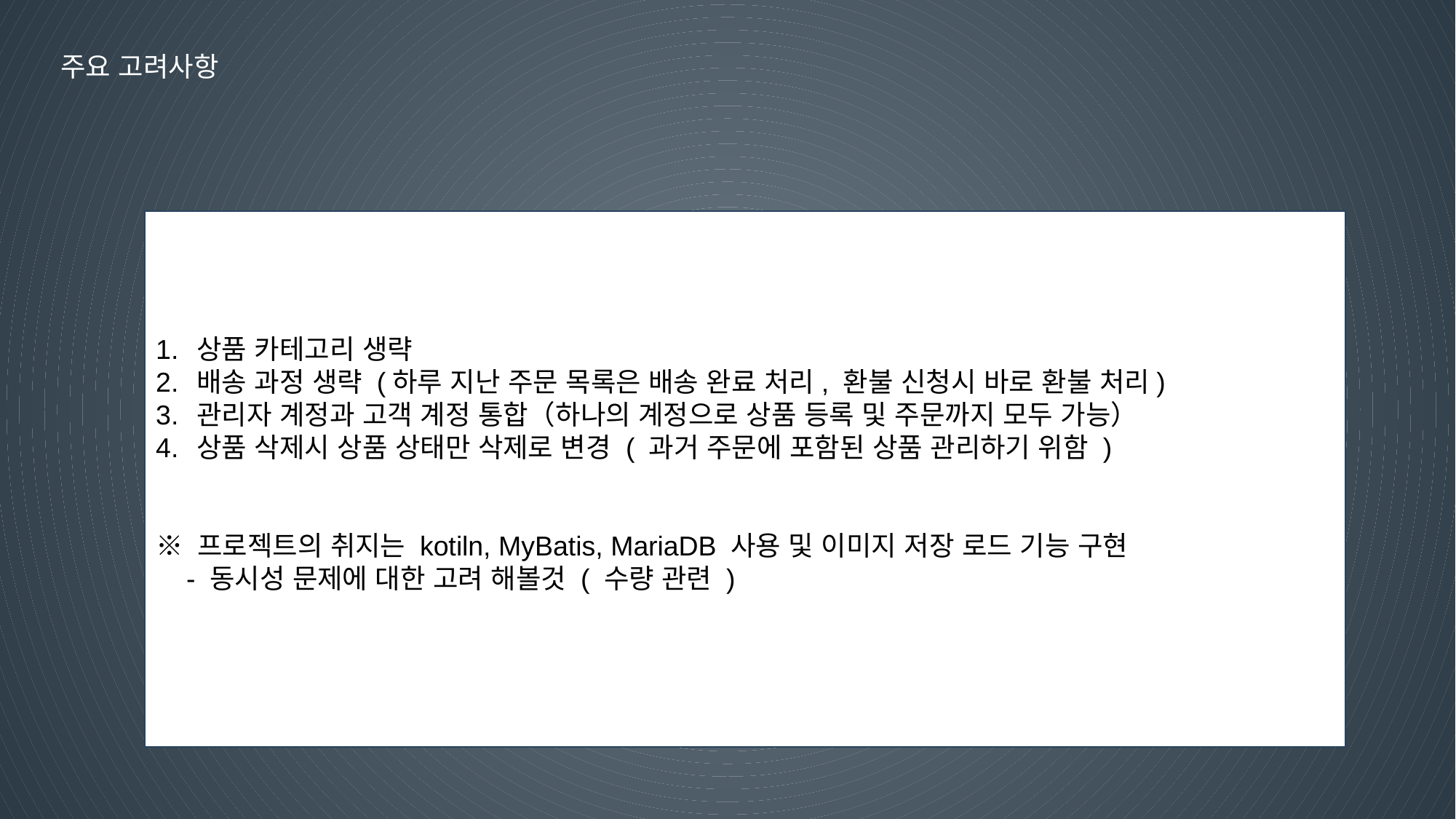

주요 고려사항
상품 카테고리 생략
배송 과정 생략 (하루 지난 주문 목록은 배송 완료 처리, 환불 신청시 바로 환불 처리)
관리자 계정과 고객 계정 통합（하나의 계정으로 상품 등록 및 주문까지 모두 가능）
상품 삭제시 상품 상태만 삭제로 변경 ( 과거 주문에 포함된 상품 관리하기 위함 )

※ 프로젝트의 취지는 kotiln, MyBatis, MariaDB 사용 및 이미지 저장 로드 기능 구현
    - 동시성 문제에 대한 고려 해볼것 ( 수량 관련 )